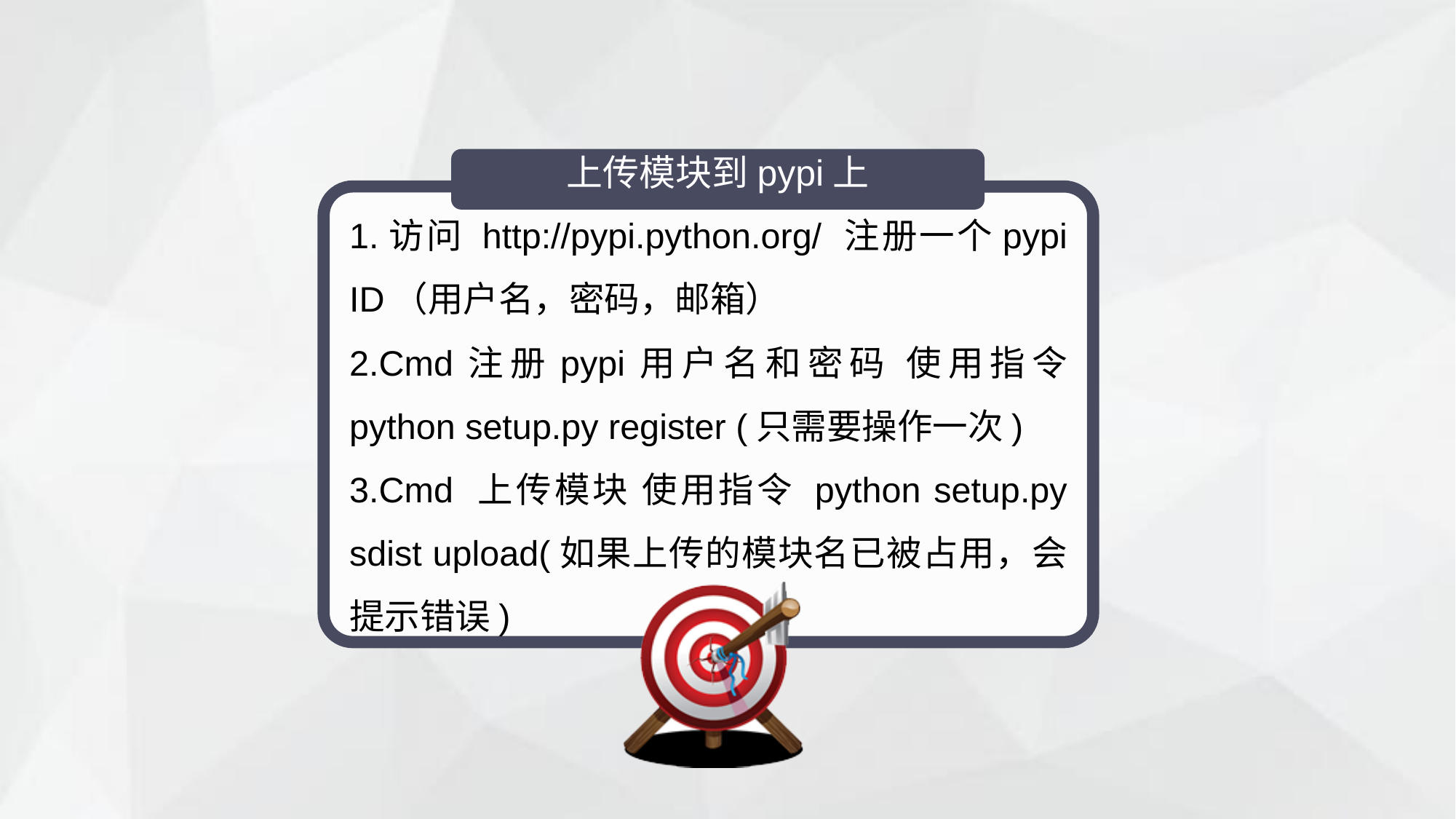

# 上传模块到pypi上
1.访问 http://pypi.python.org/ 注册一个pypi ID（用户名，密码，邮箱）
2.Cmd注册pypi用户名和密码 使用指令 python setup.py register (只需要操作一次)
3.Cmd 上传模块 使用指令 python setup.py sdist upload(如果上传的模块名已被占用，会提示错误)